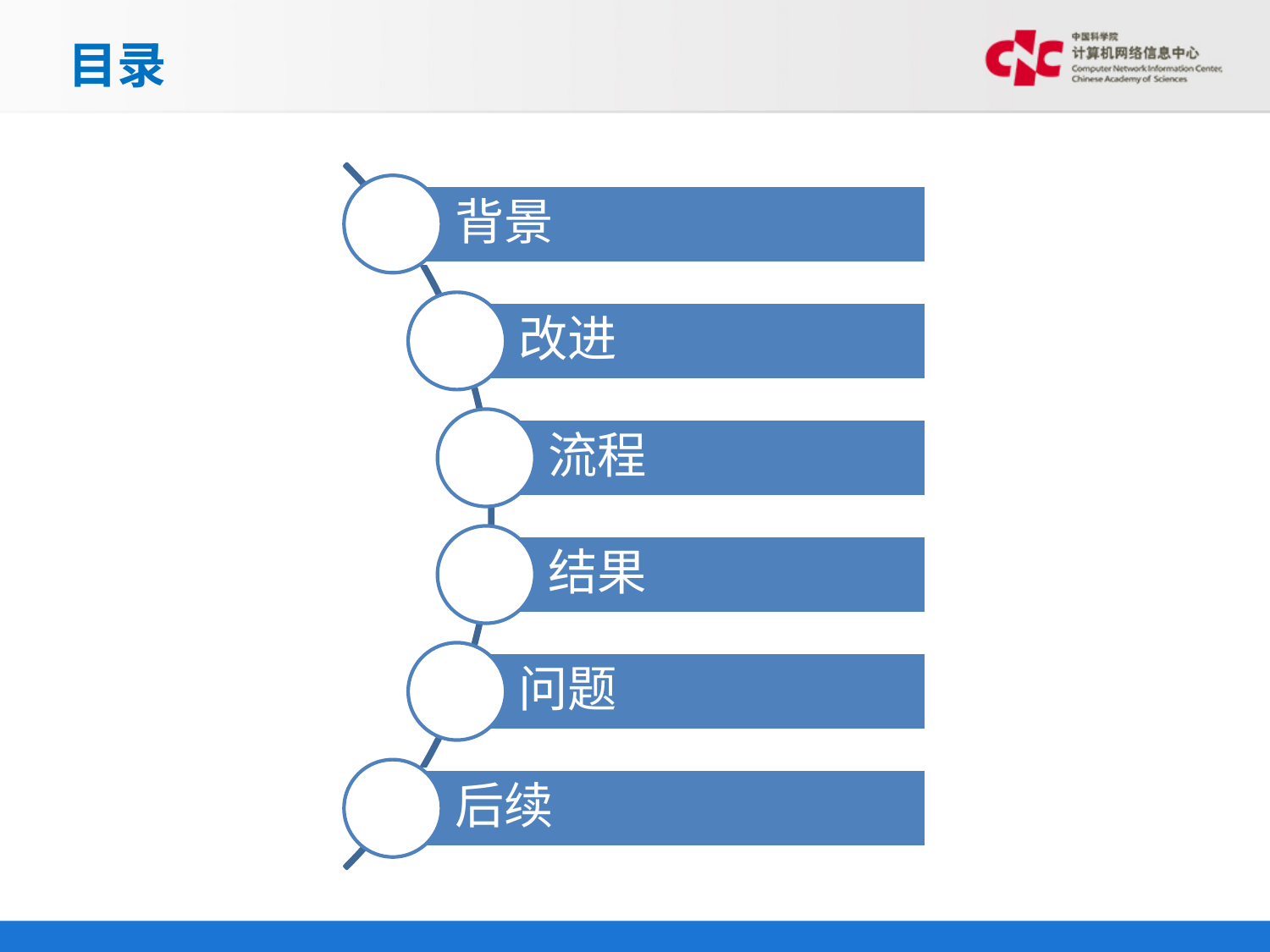

# 目录
背景
改进
流程
结果
问题
后续